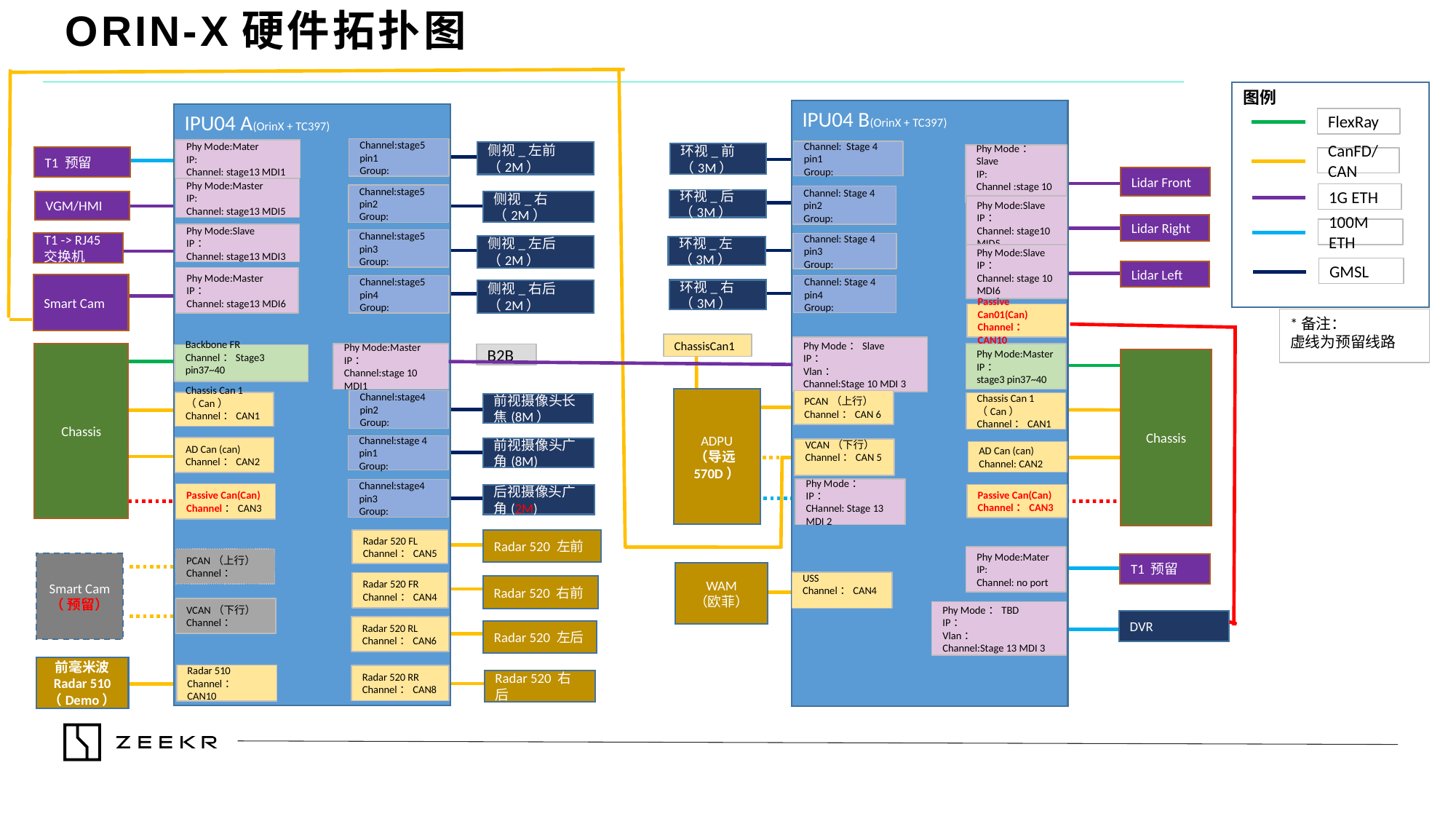

ORIN-X硬件拓扑图
图例
FlexRay
CanFD/CAN
1G ETH
100M ETH
GMSL
*备注：
虚线为预留线路
IPU04 B(OrinX + TC397)
IPU04 A(OrinX + TC397)
Channel:stage5 pin1
Group:
Phy Mode:Mater
IP:
Channel: stage13 MDI1
Channel:  Stage 4 pin1
Group:
侧视_左前（2M）
环视_前（3M）
Phy Mode：Slave
IP:
Channel :stage 10 MDI1
T1 预留
Lidar Front
Phy Mode:Master
IP:
Channel: stage13 MDI5
Channel:stage5 pin2
Group:
Channel: Stage 4 pin2
Group:
环视_后（3M）
VGM/HMI
侧视_右（2M）
Phy Mode:Slave
IP：
Channel: stage10 MID5
Lidar Right
Phy Mode:Slave
IP：
Channel: stage13 MDI3
Channel:stage5 pin3
Group:
T1 -> RJ45 交换机
Channel: Stage 4 pin3
Group:
侧视_左后（2M）
环视_左（3M）
Phy Mode:Slave
IP：
Channel: stage 10 MDI6
Lidar Left
Phy Mode:Master
IP：
Channel: stage13 MDI6
Smart Cam
Channel:stage5 pin4
Group:
Channel: Stage 4 pin4
Group:
环视_右（3M）
侧视_右后（2M）
Passive Can01(Can)
Channel：CAN10
ChassisCan1
Phy Mode：Slave
IP：
Vlan：
Channel:Stage 10 MDI 3
Phy Mode：Master
IP：
Vlan：
Phy Mode:Master
IP：
Channel:stage 10 MDI1
Phy Mode:Master
IP：
stage3 pin37~40
Chassis
B2B
Backbone FR
Channel：Stage3 pin37~40

Chassis
ADPU
（导远570D）
PCAN（上行）
Channel：CAN 6
Channel:stage4 pin2
Group:
Chassis Can 1（Can）
Channel：CAN1

Chassis Can 1（Can）
Channel：CAN1
前视摄像头长焦(8M）
Channel:stage 4 pin1
Group:
AD Can (can)
Channel：CAN2
前视摄像头广角(8M)
VCAN（下行）
Channel：CAN 5

AD Can (can)
Channel: CAN2
Phy Mode：
IP：
CHannel: Stage 13 MDI 2
Channel:stage4 pin3
Group:
Passive Can(Can)
Channel：CAN3
Passive Can(Can)
Channel：CAN3
后视摄像头广角(2M)
Radar 520 FL
Channel：CAN5
Radar 520 左前
Phy Mode:Mater
IP:
Channel: no port
PCAN（上行）
Channel：
Smart Cam
（ 预留）
T1 预留
WAM
（欧菲）
USS
Channel：CAN4

Radar 520 FR
Channel：CAN4
Radar 520 右前
VCAN（下行）
Channel：
Phy Mode：TBD
IP：
Vlan：
Channel:Stage 13 MDI 3
DVR
Radar 520 RL
Channel：CAN6
Radar 520 左后
前毫米波
Radar 510 （Demo）
Radar 510
Channel：CAN10
Radar 520 RR
Channel：CAN8
Radar 520 右后
14